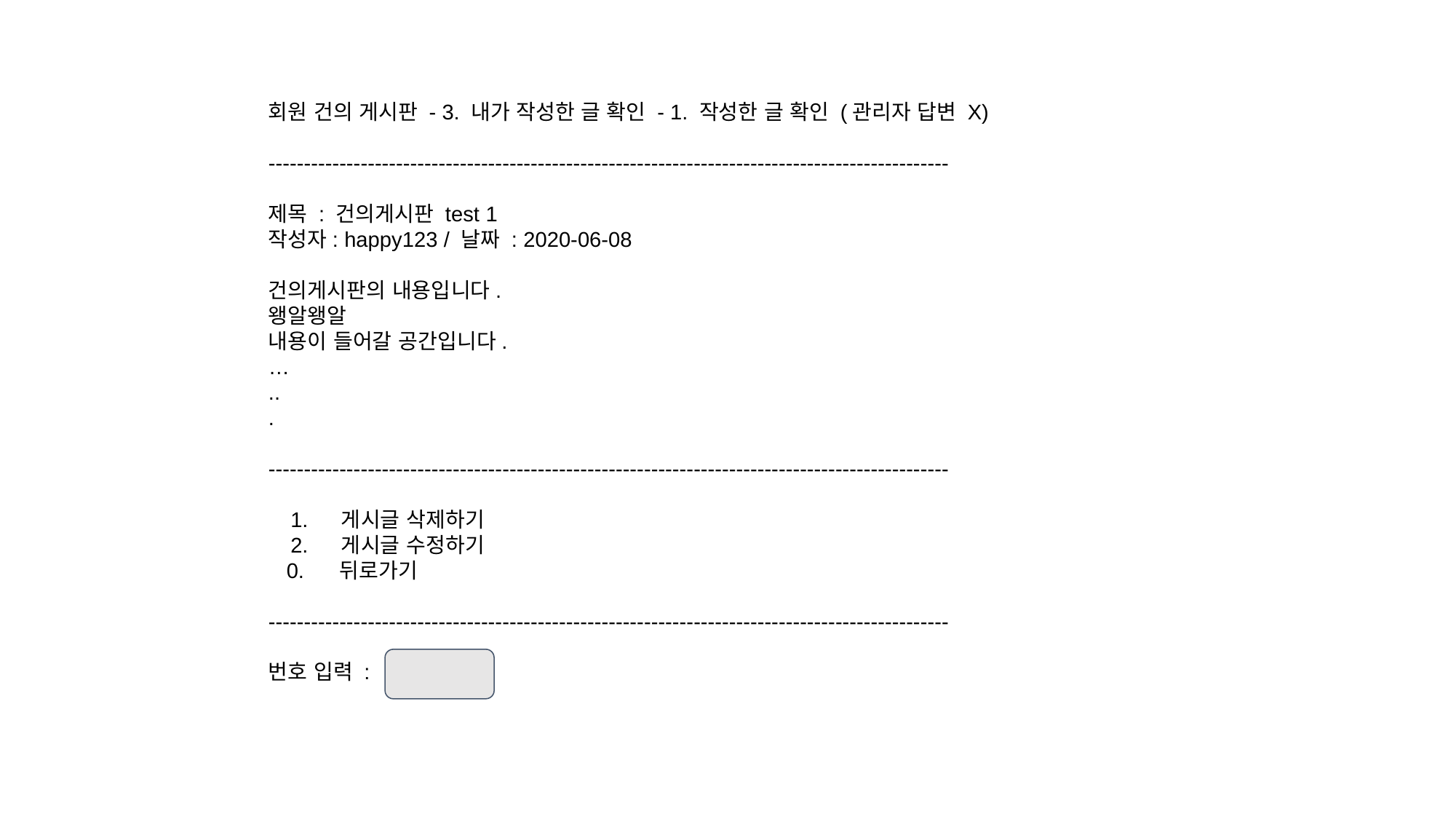

회원 건의 게시판 - 3. 내가 작성한 글 확인 - 1. 작성한 글 확인 (관리자 답변 X)

------------------------------------------------------------------------------------------------

제목 : 건의게시판 test 1
작성자: happy123 / 날짜 : 2020-06-08

건의게시판의 내용입니다.
왱알왱알
내용이 들어갈 공간입니다.
…
..
.

------------------------------------------------------------------------------------------------

게시글 삭제하기
게시글 수정하기
   0.     뒤로가기

------------------------------------------------------------------------------------------------

번호 입력 :